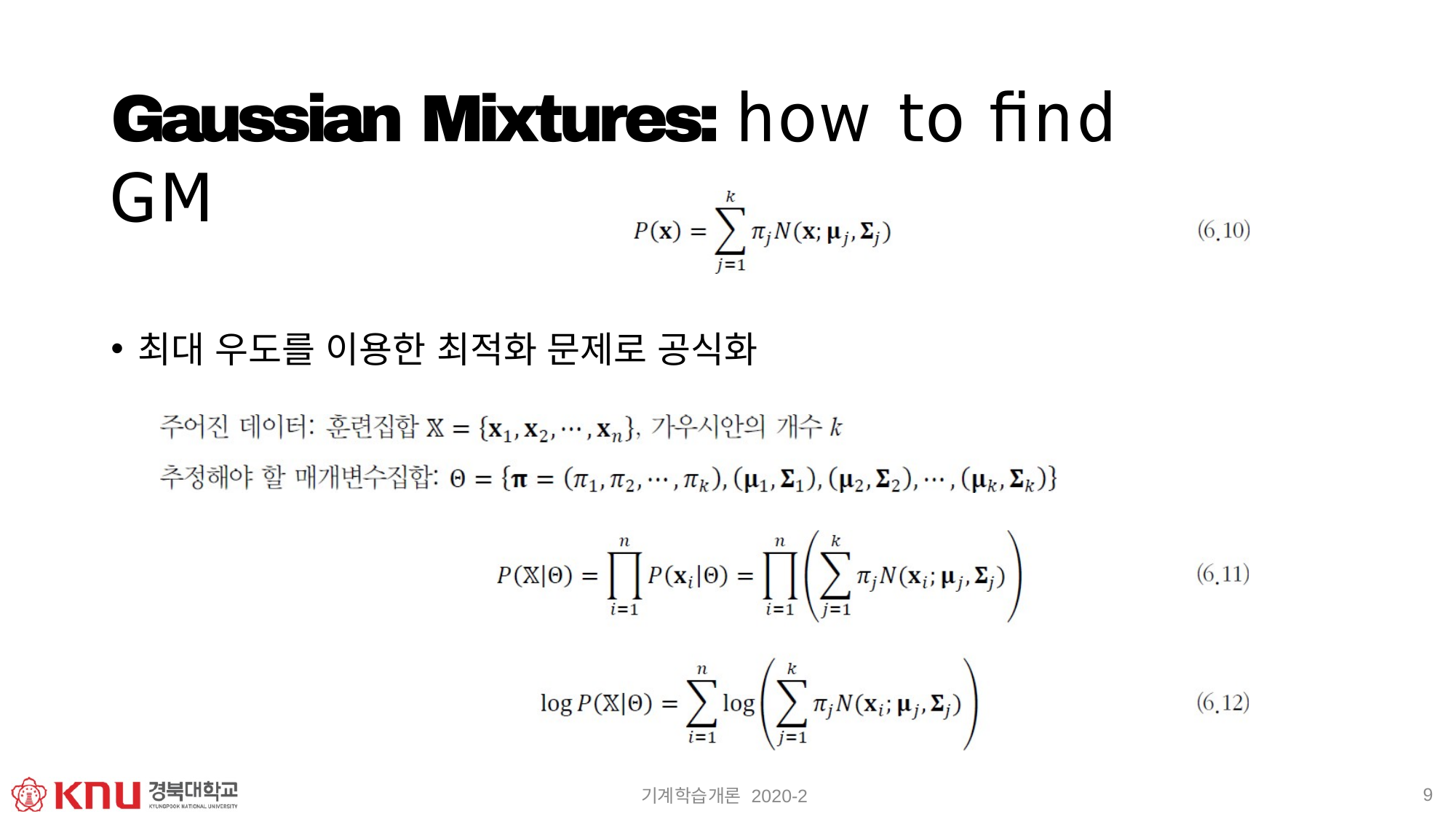

# Gaussian Mixtures: how to find GM

최대 우도를 이용한 최적화 문제로 공식화

9
기계학습개론 2020-2